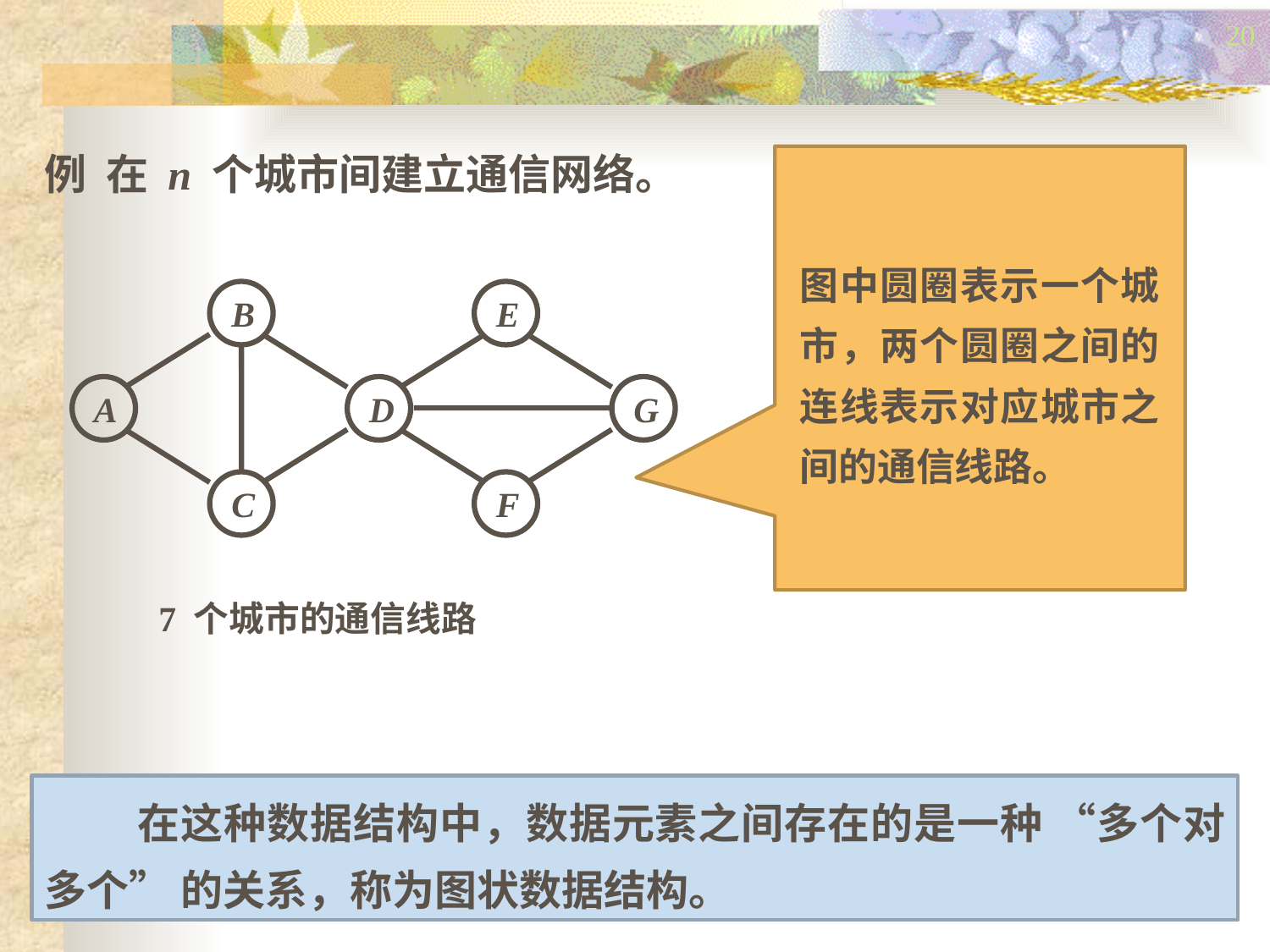

20
例  在 n 个城市间建立通信网络。
图中圆圈表示一个城市，两个圆圈之间的连线表示对应城市之间的通信线路。
B
E

A
D
G

C
F
7 个城市的通信线路
        在这种数据结构中，数据元素之间存在的是一种 “多个对多个” 的关系，称为图状数据结构。